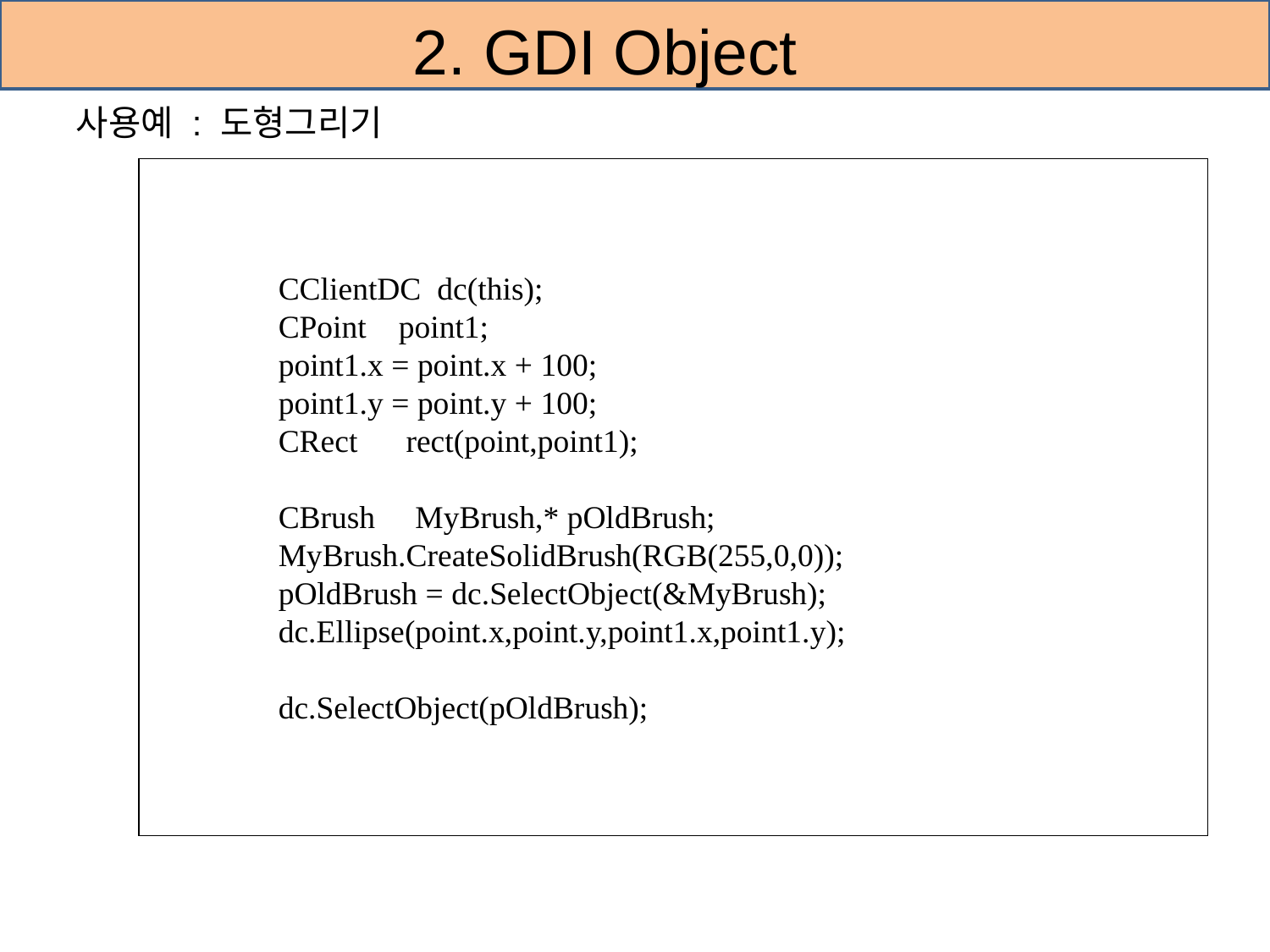

# 2. GDI Object
사용예 : 도형그리기
	CClientDC  dc(this);
	CPoint    point1;
	point1.x = point.x + 100;
	point1.y = point.y + 100;
	CRect      rect(point,point1);

	CBrush     MyBrush,* pOldBrush;
	MyBrush.CreateSolidBrush(RGB(255,0,0));
	pOldBrush = dc.SelectObject(&MyBrush);
	dc.Ellipse(point.x,point.y,point1.x,point1.y);

	dc.SelectObject(pOldBrush);